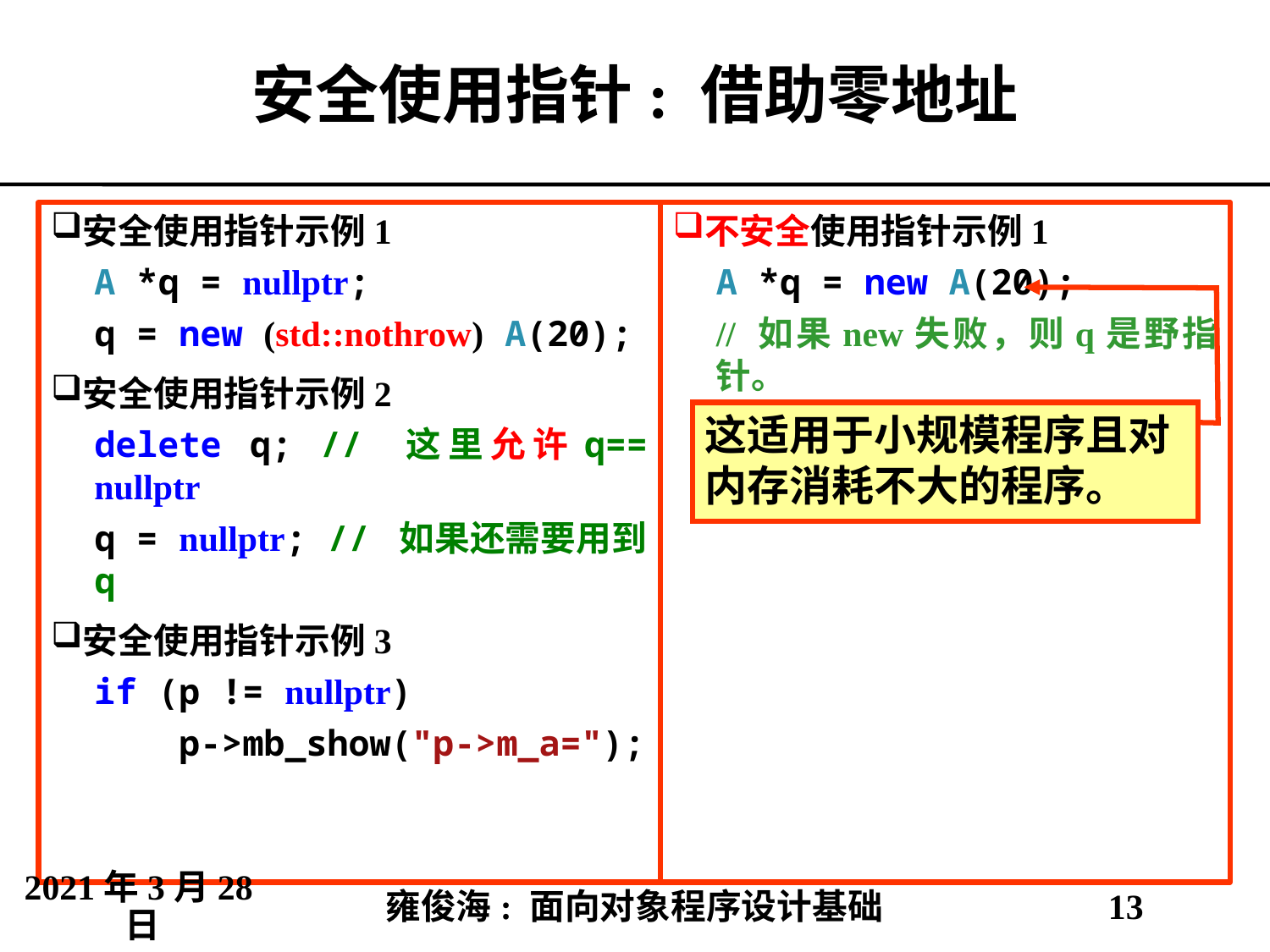

# 安全使用指针: 借助零地址

安全使用指针示例1
A *q = nullptr;
q = new (std::nothrow) A(20);
安全使用指针示例2
delete q; // 这里允许q== nullptr
q = nullptr; // 如果还需要用到q
安全使用指针示例3
if (p != nullptr)
    p->mb_show("p->m_a=");

不安全使用指针示例1
A *q = new A(20);
// 如果new失败，则q是野指针。
这适用于小规模程序且对内存消耗不大的程序。
2021年3月28日
雍俊海: 面向对象程序设计基础
13